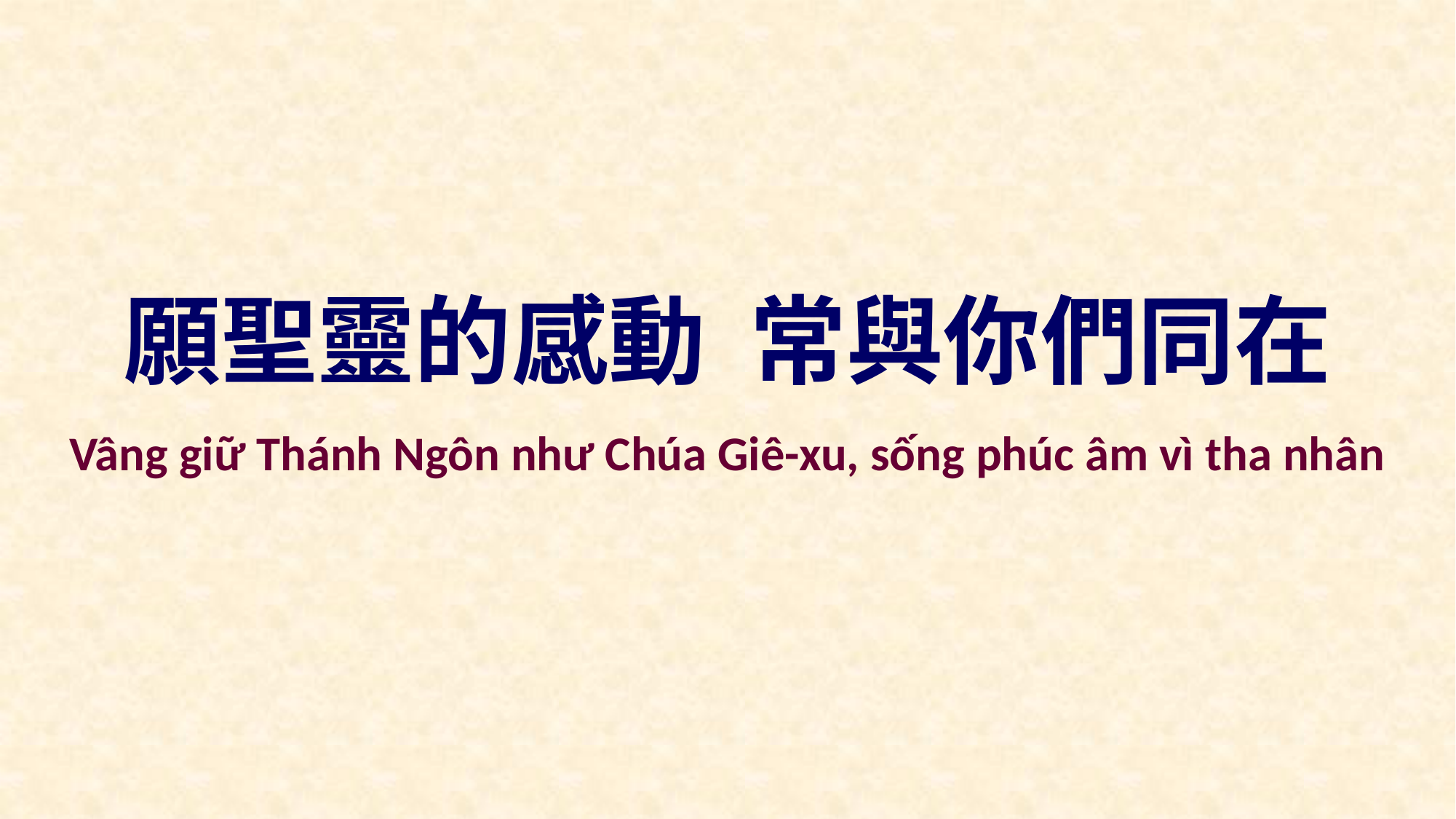

願聖靈的感動  常與你們同在
Vâng giữ Thánh Ngôn như Chúa Giê-xu, sống phúc âm vì tha nhân